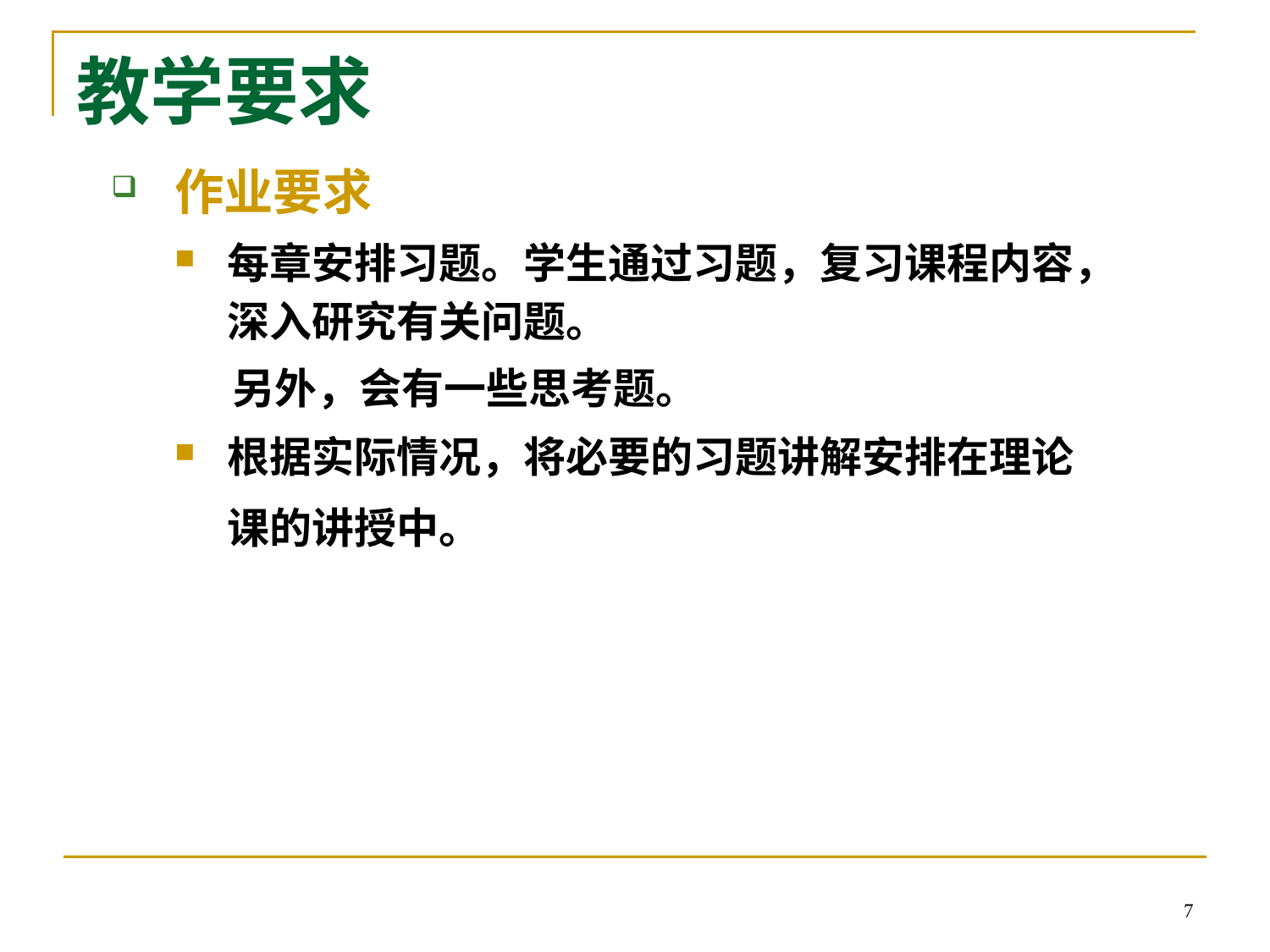

# 教学要求
作业要求
每章安排习题。学生通过习题，复习课程内容，深入研究有关问题。
     另外，会有一些思考题。
根据实际情况，将必要的习题讲解安排在理论课的讲授中。

7